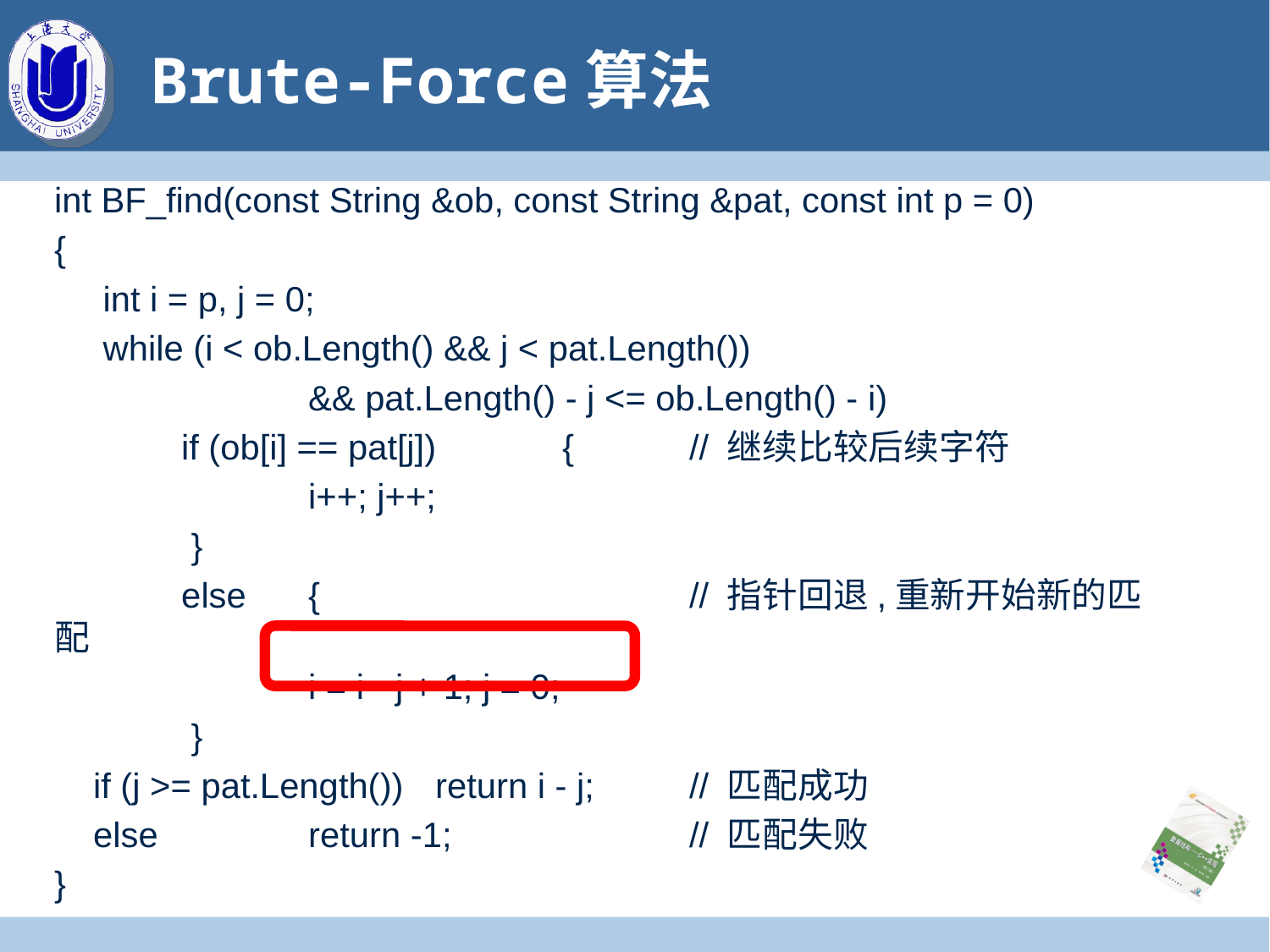

# Brute-Force算法
int BF_find(const String &ob, const String &pat, const int p = 0)
{
     int i = p, j = 0;
     while (i < ob.Length() && j < pat.Length())
		&& pat.Length() - j <= ob.Length() - i)
	if (ob[i] == pat[j])	{	// 继续比较后续字符
		i++; j++;
	 }
  	else	{	           		// 指针回退,重新开始新的匹配
		i = i - j + 1; j = 0;
	 }
    if (j >= pat.Length())   	return i - j;	// 匹配成功
    else  		return -1;		// 匹配失败
}